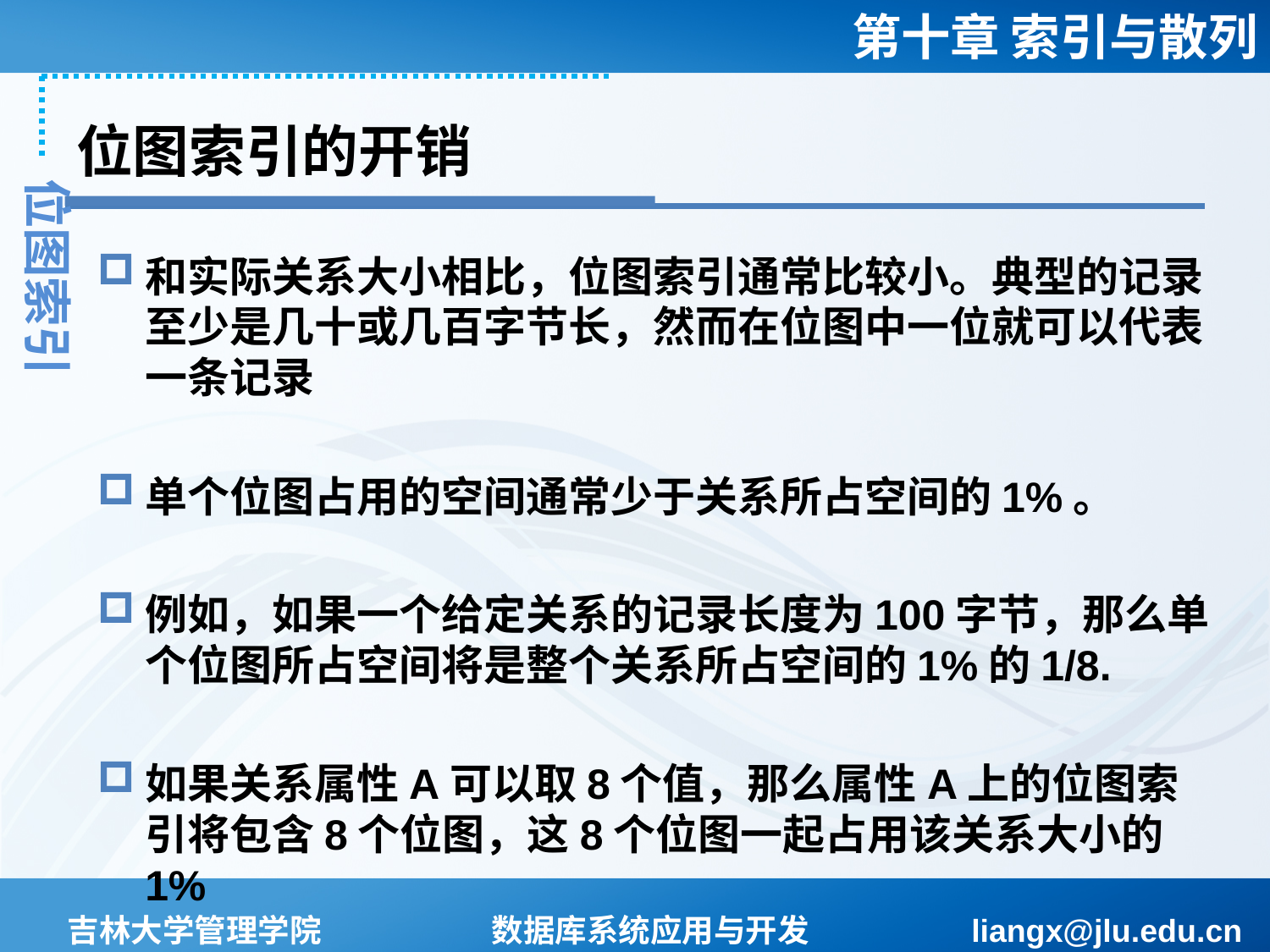

# 位图索引的开销
位图索引

和实际关系大小相比，位图索引通常比较小。典型的记录至少是几十或几百字节长，然而在位图中一位就可以代表一条记录

单个位图占用的空间通常少于关系所占空间的1%。

例如，如果一个给定关系的记录长度为100字节，那么单个位图所占空间将是整个关系所占空间的1%的1/8.

如果关系属性A可以取8个值，那么属性A上的位图索引将包含8个位图，这8个位图一起占用该关系大小的1%